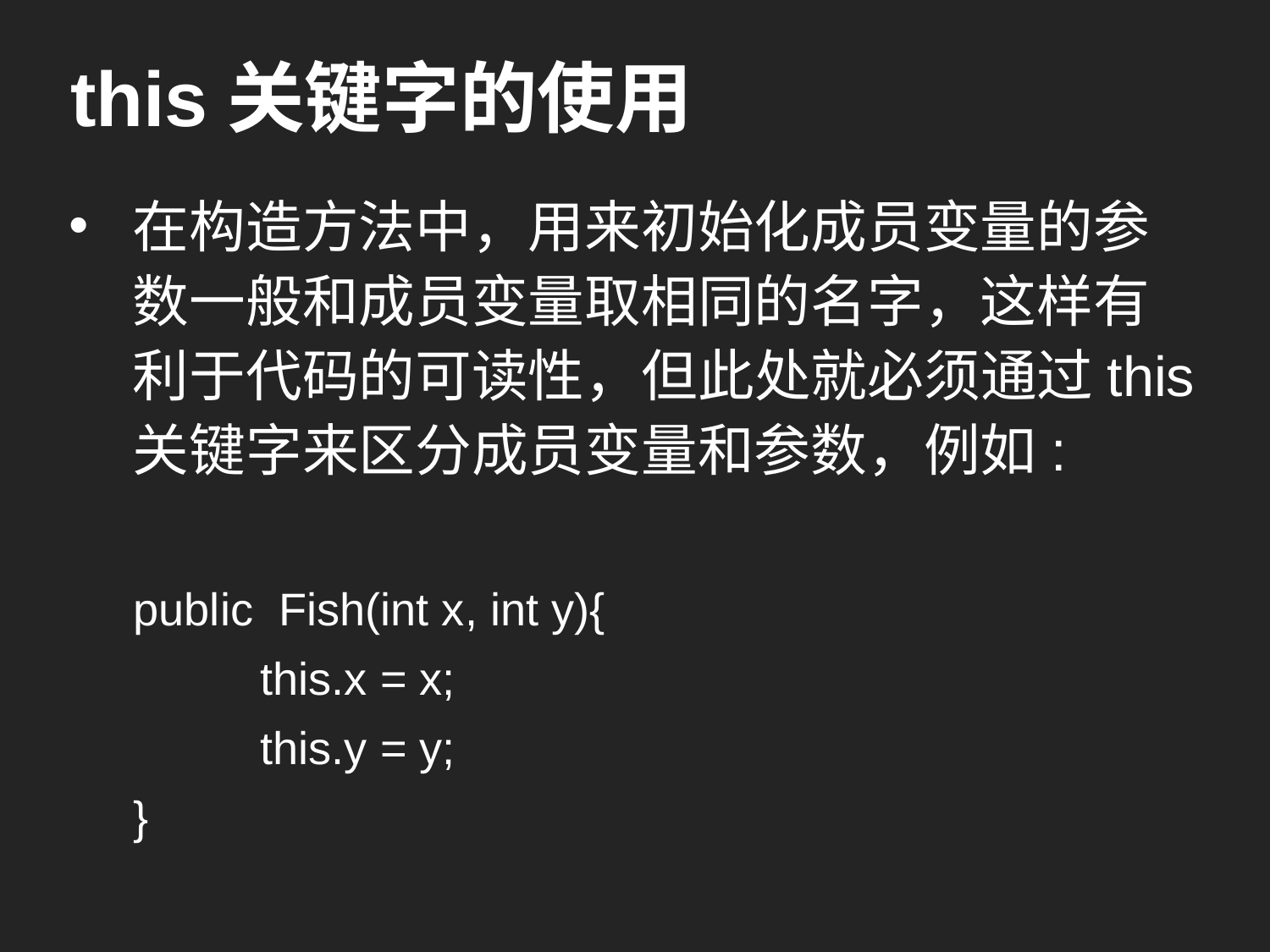

# this关键字的使用
在构造方法中，用来初始化成员变量的参数一般和成员变量取相同的名字，这样有利于代码的可读性，但此处就必须通过this关键字来区分成员变量和参数，例如:

public  Fish(int x, int y){
	this.x = x;
	this.y = y;
}